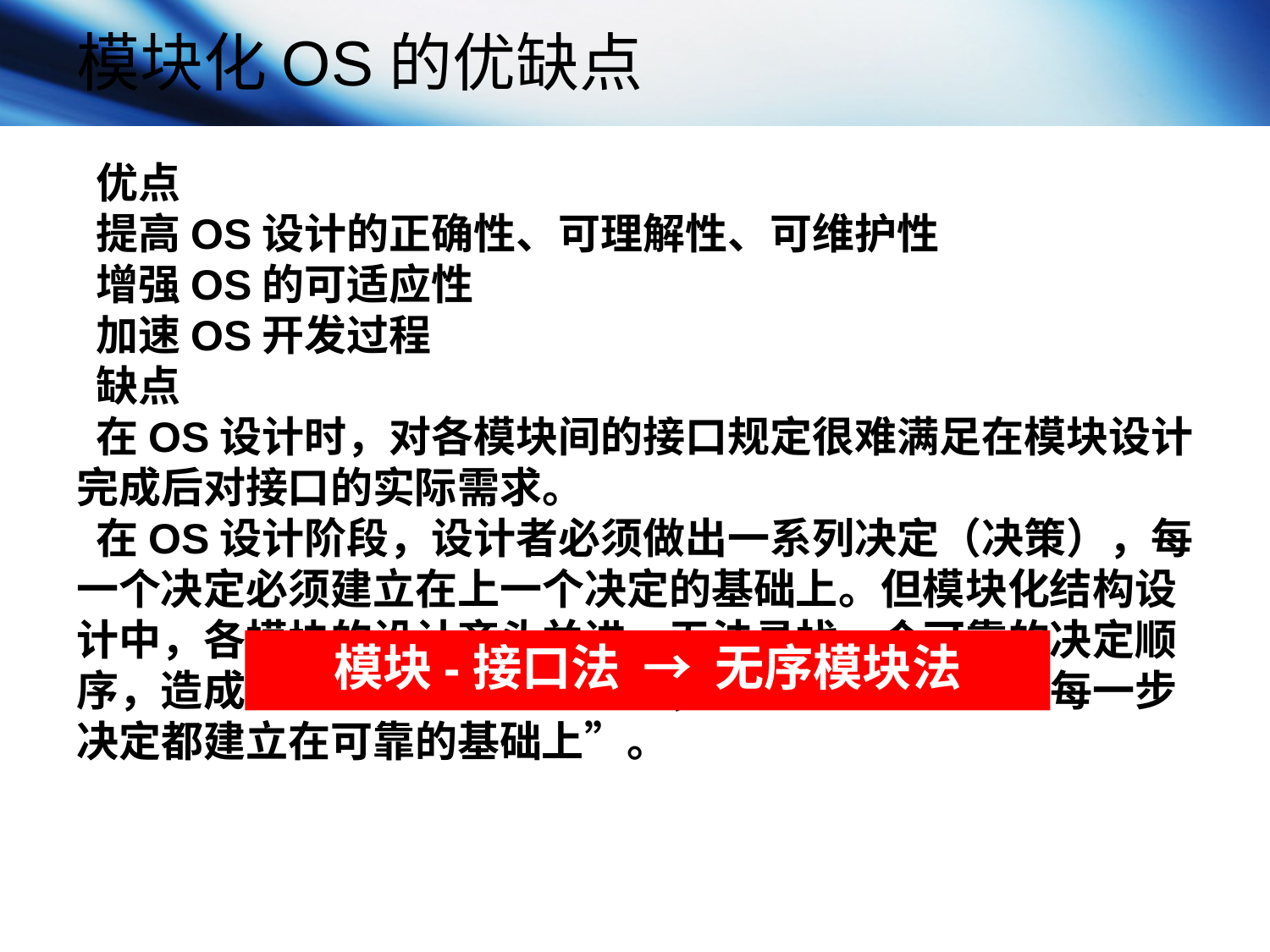

模块化OS的优缺点
 优点
 提高OS设计的正确性、可理解性、可维护性
 增强OS的可适应性
 加速OS开发过程
 缺点
 在OS设计时，对各模块间的接口规定很难满足在模块设计完成后对接口的实际需求。
 在OS设计阶段，设计者必须做出一系列决定（决策），每一个决定必须建立在上一个决定的基础上。但模块化结构设计中，各模块的设计齐头并进，无法寻找一个可靠的决定顺序，造成各种决定的“无序性”，很难做到“设计中每一步决定都建立在可靠的基础上”。
模块-接口法  →  无序模块法